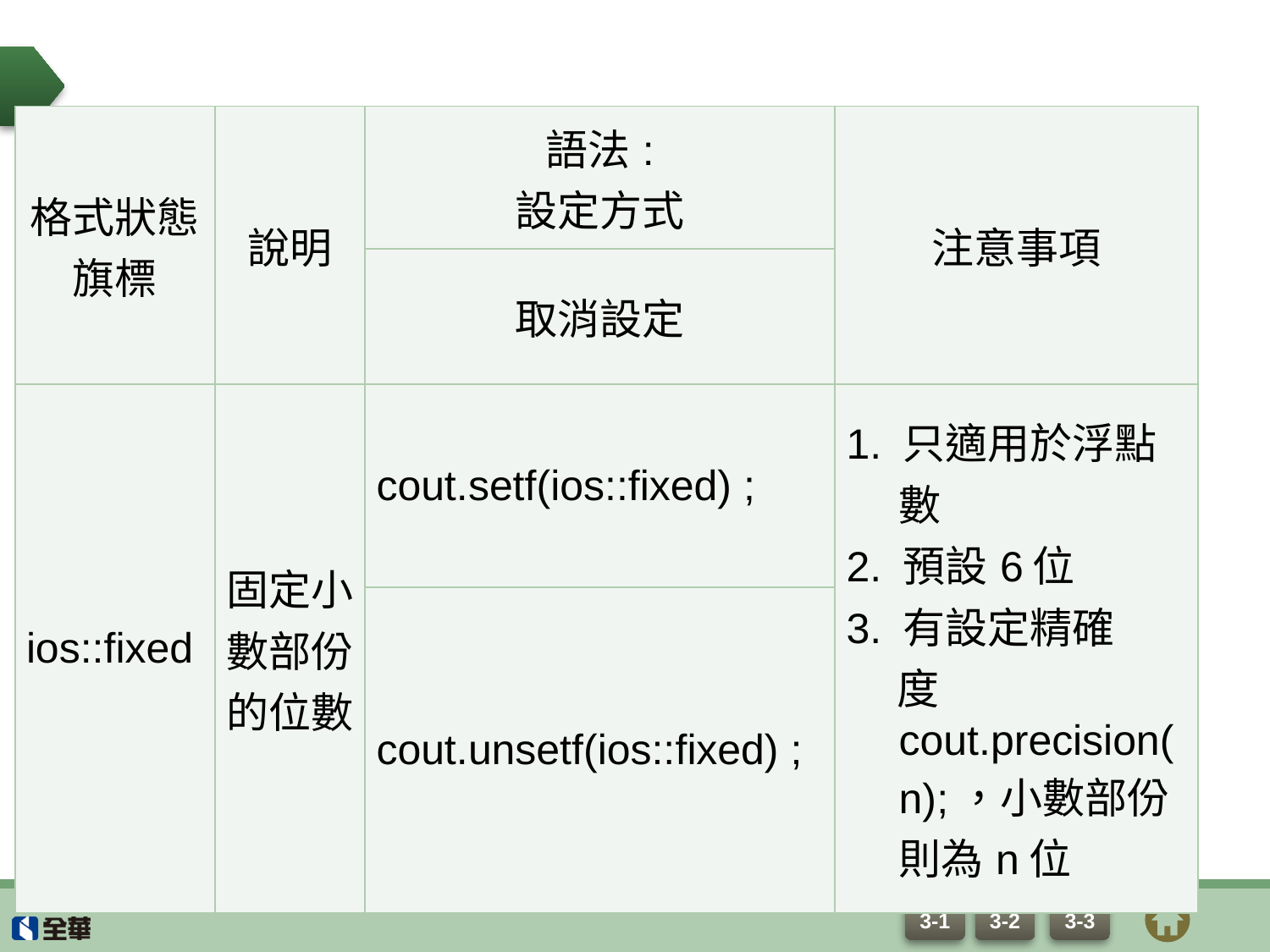

#
| 格式狀態 旗標 | 說明 | 語法: 設定方式 | 注意事項 |
| --- | --- | --- | --- |
|  |  | 取消設定 |  |
| ios::fixed | 固定小數部份的位數 | cout.setf(ios::fixed) ; | 1. 只適用於浮點數 2. 預設6位 3. 有設定精確 度cout.precision(n);，小數部份則為n位 |
|  |  | cout.unsetf(ios::fixed) ; |  |